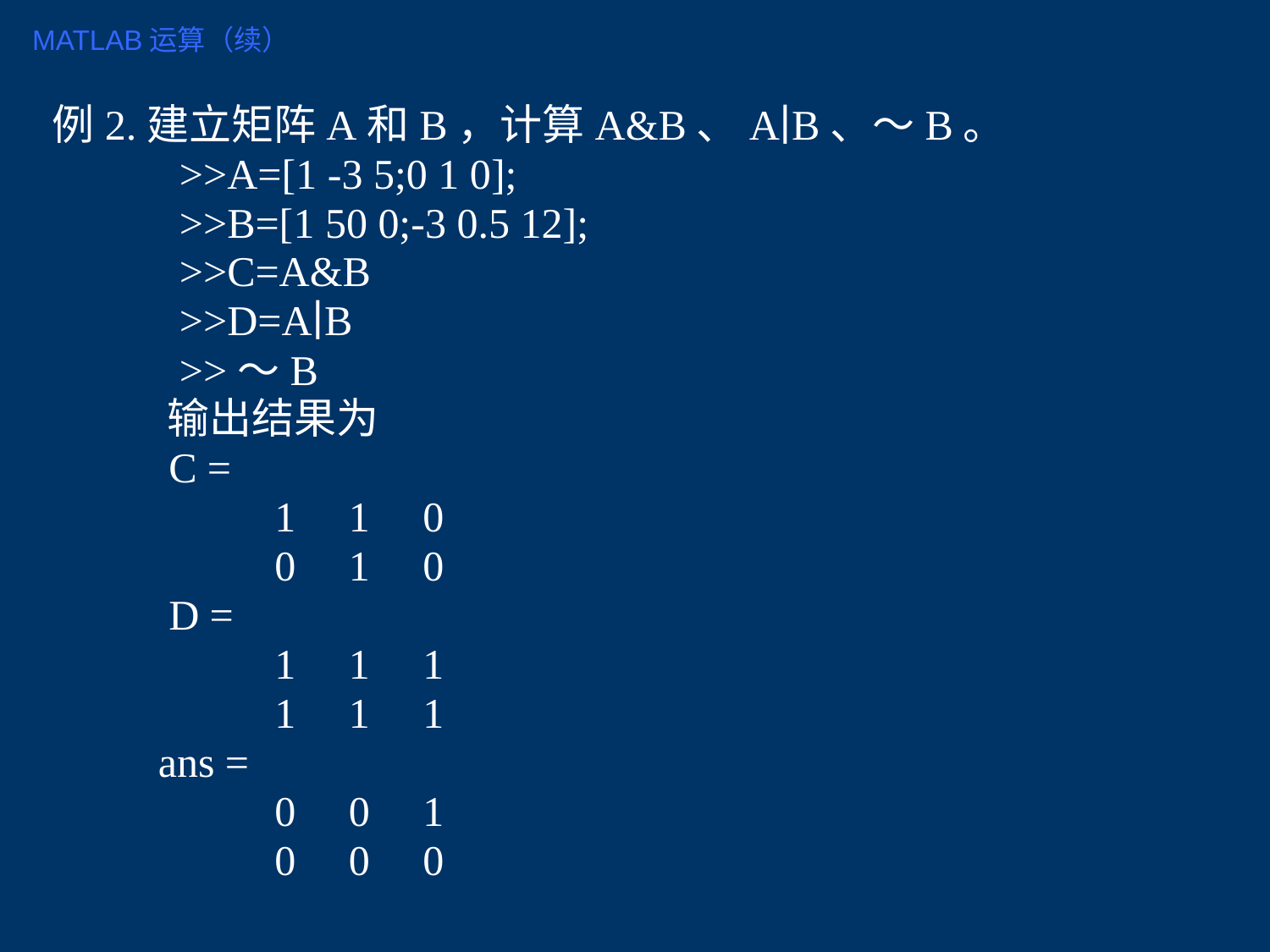

MATLAB运算（续）
例2.建立矩阵A和B，计算A&B、A∣B、～B。
            >>A=[1 -3 5;0 1 0];
            >>B=[1 50 0;-3 0.5 12];
            >>C=A&B
            >>D=A∣B
            >>～B
           输出结果为
           C =
                     1     1     0
                     0     1     0
           D =
                     1     1     1
                     1     1     1
          ans =
                     0     0     1
                     0     0     0